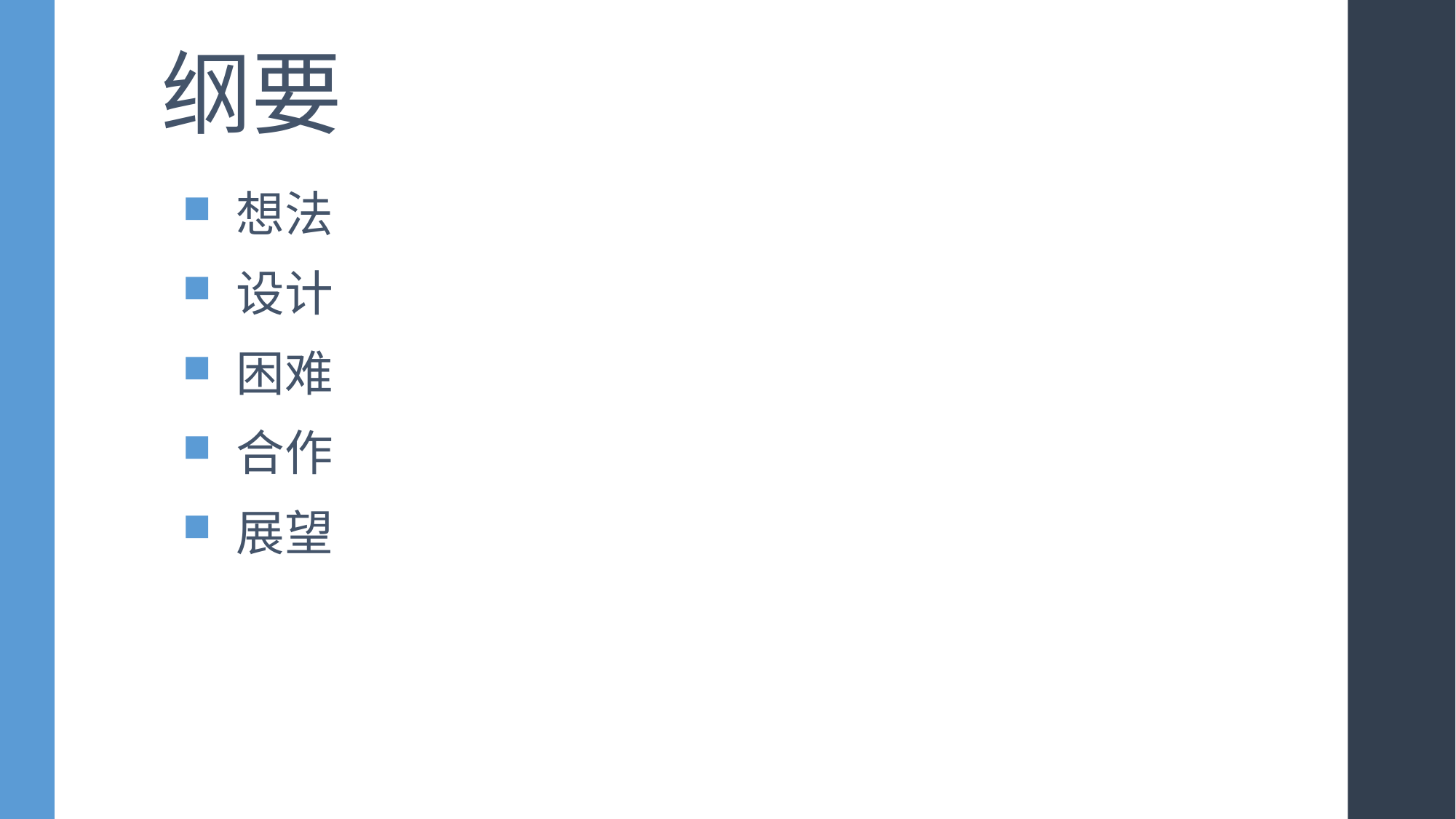

# 纲要
想法
设计
困难
合作
展望